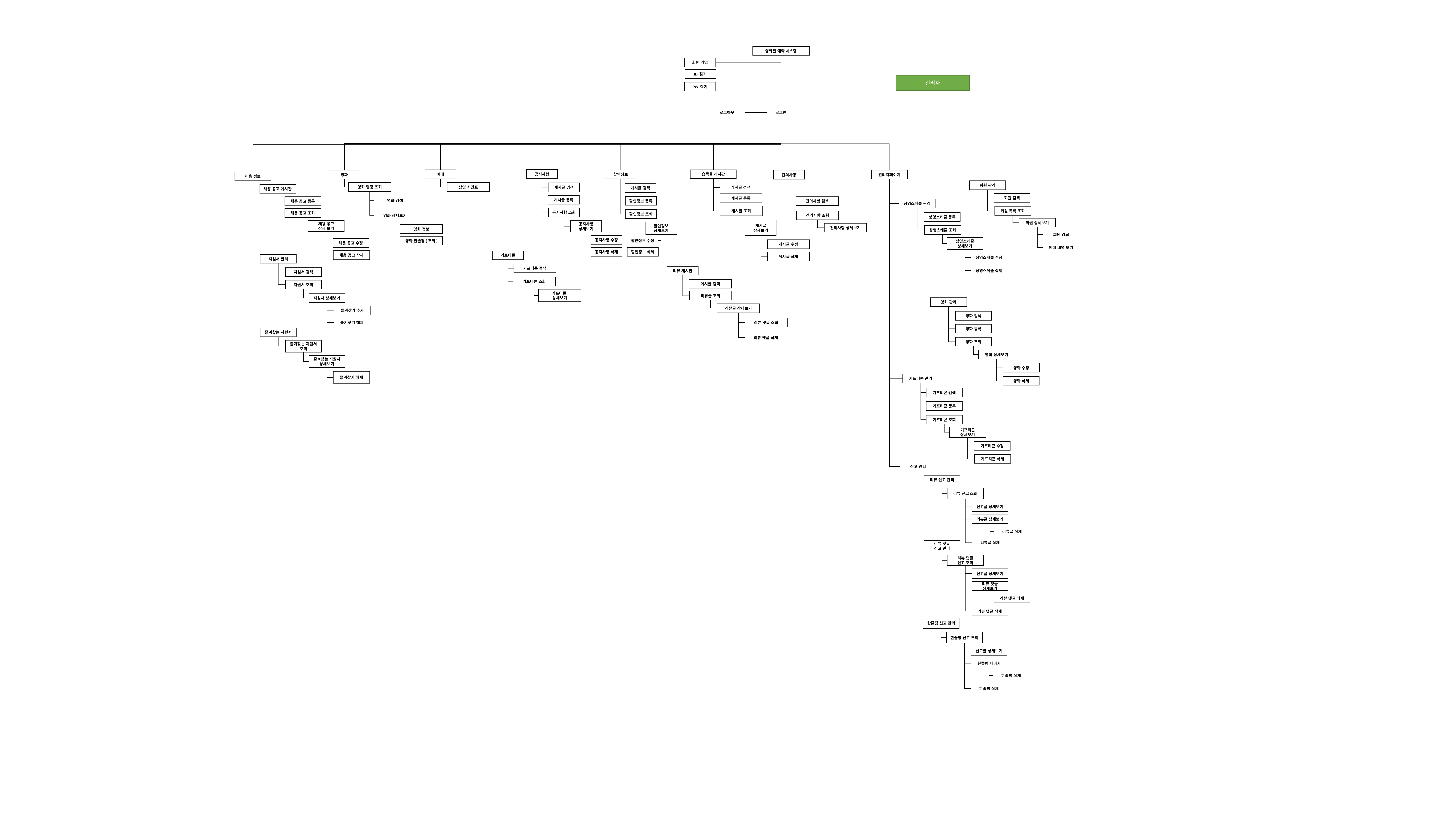

영화관 예약 시스템
회원 가입
ID 찾기
관리자
PW 찾기
로그아웃
로그인
공지사항
습득물 게시판
예매
할인정보
영화
관리자페이지
건의사항
채용 정보
회원 관리
영화 랭킹 조회
상영 시간표
게시글 검색
게시글 검색
게시글 검색
채용 공고 게시판
회원 검색
게시글 등록
게시글 등록
영화 검색
할인정보 등록
건의사항 검색
채용 공고 등록
상영스케줄 관리
게시글 조회
회원 목록 조회
공지사항 조회
채용 공고 조회
할인정보 조회
건의사항 조회
영화 상세보기
상영스케줄 등록
회원 상세보기
게시글
상세보기
공지사항 상세보기
채용 공고
상세 보기
할인정보
상세보기
건의사항 상세보기
영화 정보
상영스케줄 조회
회원 강퇴
공지사항 수정
할인정보 수정
영화 한줄평(조회)
상영스케줄 상세보기
채용 공고 수정
게시글 수정
예매 내역 보기
공지사항 삭제
할인정보 삭제
채용 공고 삭제
기프티콘
게시글 삭제
상영스케줄 수정
지원서 관리
기프티콘 검색
상영스케줄 삭제
리뷰 게시판
지원서 검색
기프티콘 조회
게시글 검색
지원서 조회
기프티콘
상세보기
리뷰글 조회
지원서 상세보기
영화 관리
리뷰글 상세보기
즐겨찾기 추가
영화 검색
즐겨찾기 해제
리뷰 댓글 조회
영화 등록
즐겨찾는 지원서
리뷰 댓글 삭제
영화 조회
즐겨찾는 지원서 조회
영화 상세보기
즐겨찾는 지원서 상세보기
영화 수정
즐겨찾기 해제
기프티콘 관리
영화 삭제
기프티콘 검색
기프티콘 등록
기프티콘 조회
기프티콘
상세보기
기프티콘 수정
기프티콘 삭제
신고 관리
리뷰 신고 관리
리뷰 신고 조회
신고글 상세보기
리뷰글 상세보기
리뷰글 삭제
리뷰글 삭제
리뷰 댓글
신고 관리
리뷰 댓글
신고 조회
신고글 상세보기
리뷰 댓글 상세보기
리뷰 댓글 삭제
리뷰 댓글 삭제
한줄평 신고 관리
한줄평 신고 조회
신고글 상세보기
한줄평 페이지
한줄평 삭제
한줄평 삭제